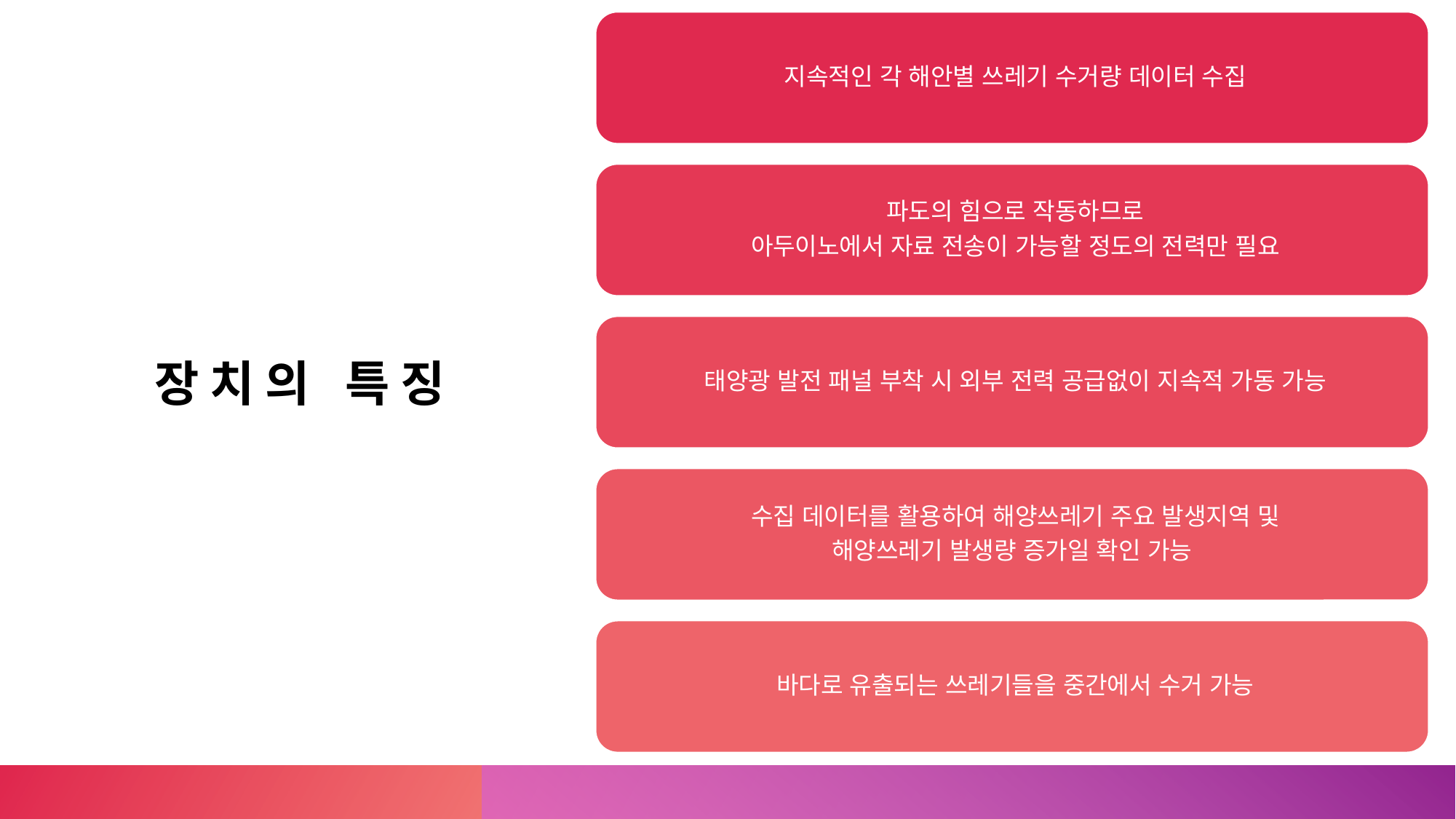

지속적인 각 해안별 쓰레기 수거량 데이터 수집
파도의 힘으로 작동하므로
아두이노에서 자료 전송이 가능할 정도의 전력만 필요
태양광 발전 패널 부착 시 외부 전력 공급없이 지속적 가동 가능
수집 데이터를 활용하여 해양쓰레기 주요 발생지역 및
해양쓰레기 발생량 증가일 확인 가능
바다로 유출되는 쓰레기들을 중간에서 수거 가능
# 장치의 특징